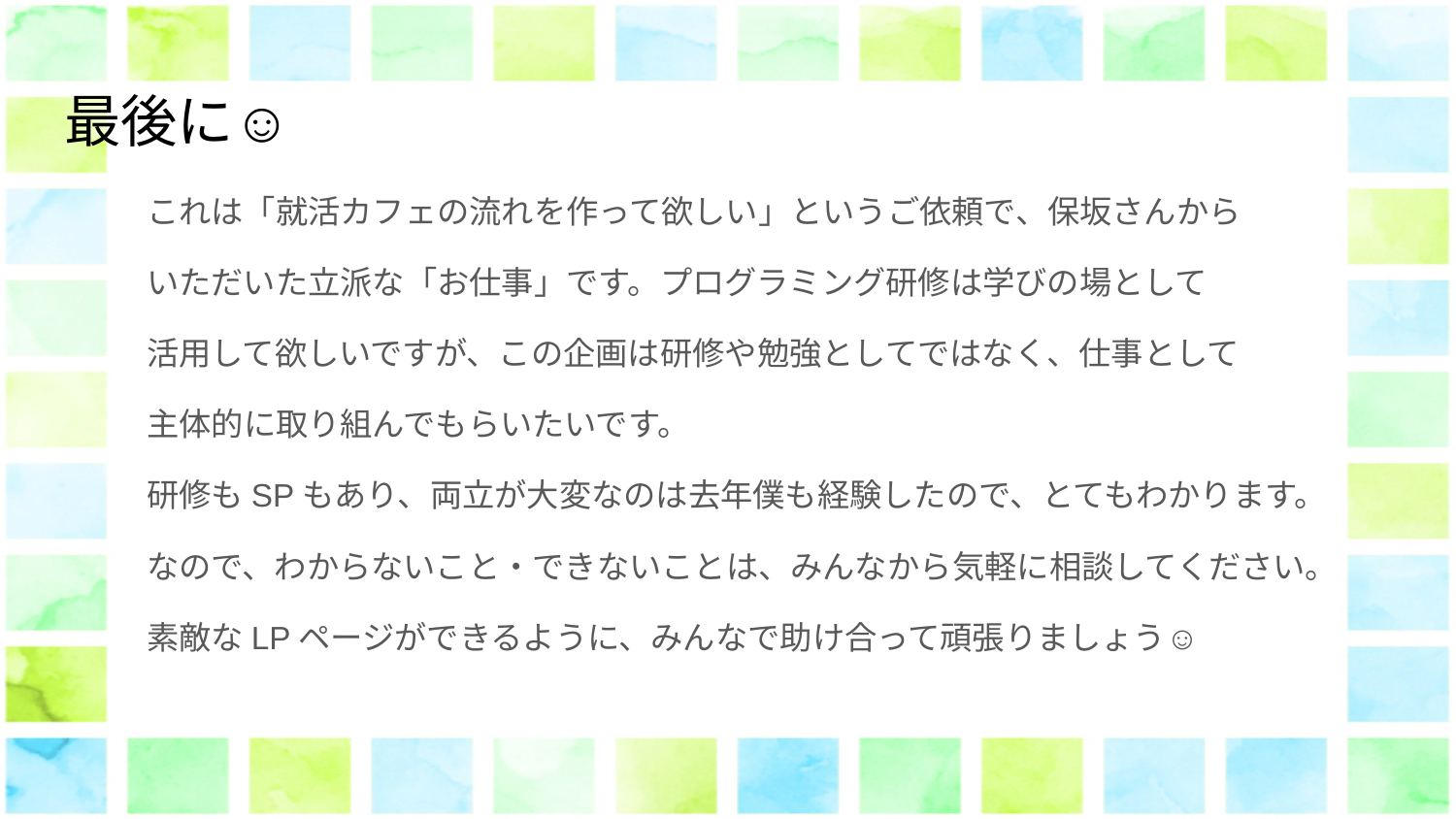

# 最後に☺️
これは「就活カフェの流れを作って欲しい」というご依頼で、保坂さんから
いただいた立派な「お仕事」です。プログラミング研修は学びの場として
活用して欲しいですが、この企画は研修や勉強としてではなく、仕事として
主体的に取り組んでもらいたいです。
研修もSPもあり、両立が大変なのは去年僕も経験したので、とてもわかります。
なので、わからないこと・できないことは、みんなから気軽に相談してください。
素敵なLPページができるように、みんなで助け合って頑張りましょう☺️